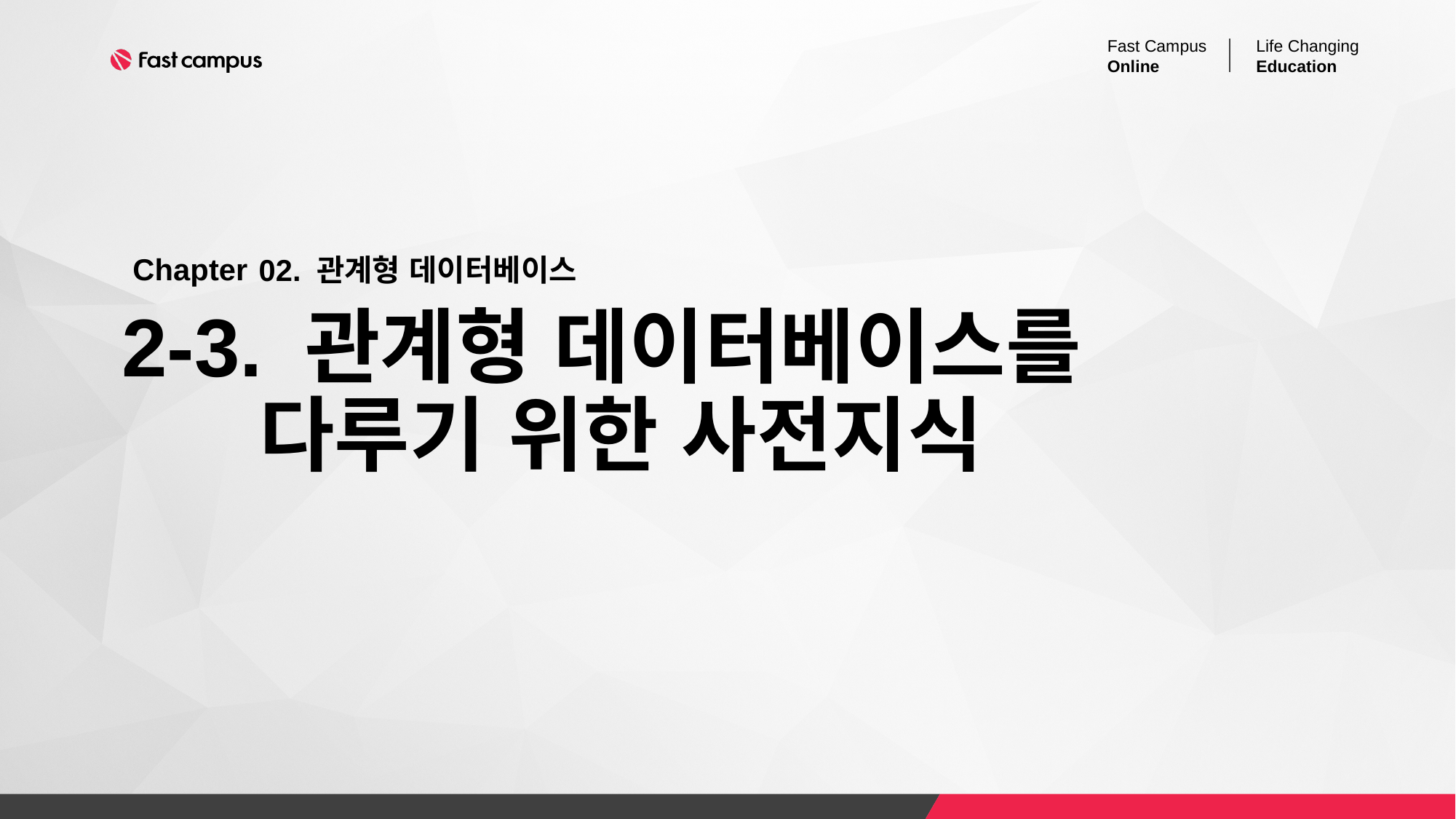

02. 관계형 데이터베이스
# 2-3. 관계형 데이터베이스를 다루기 위한 사전지식